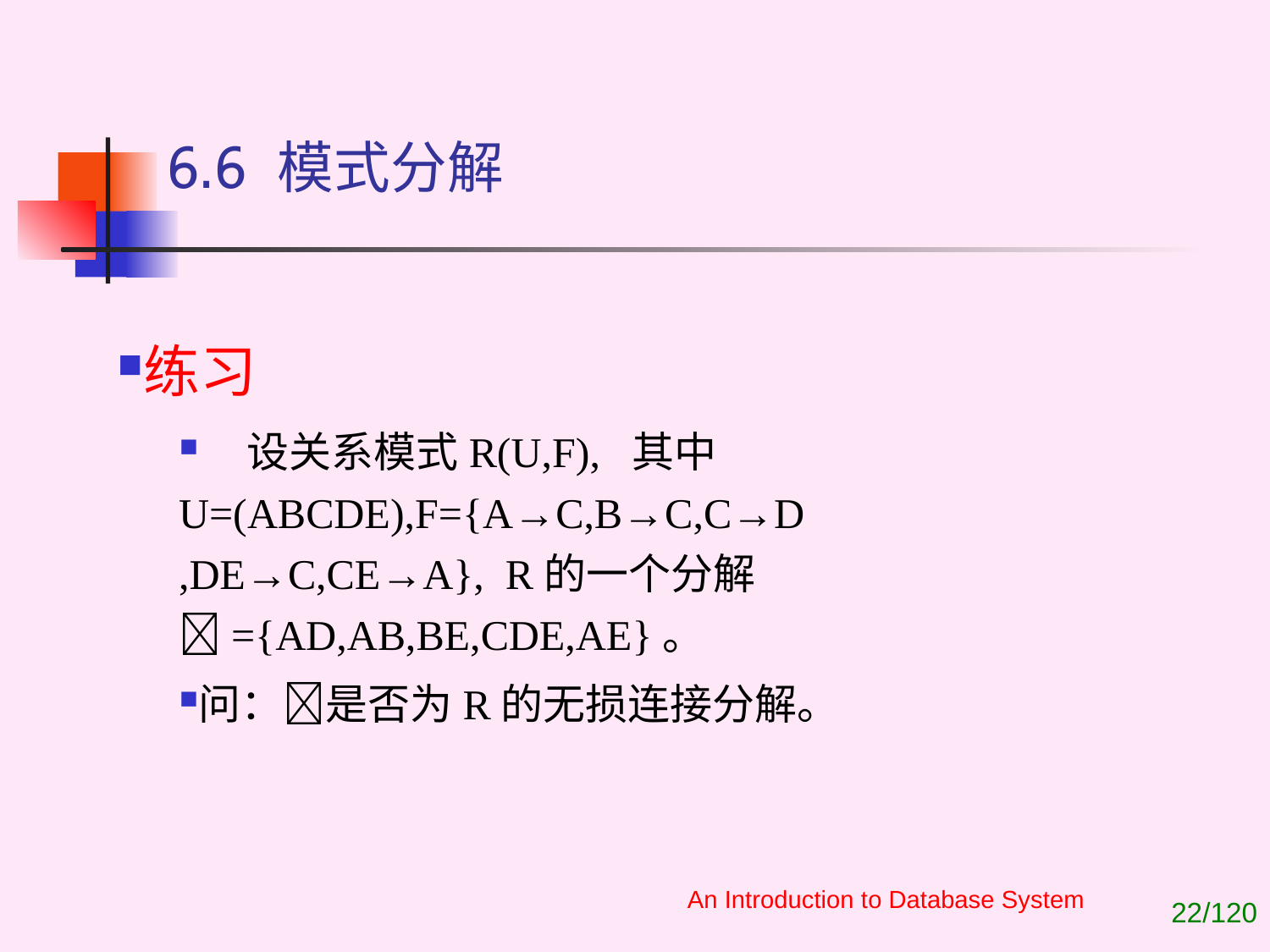

# 6.6 模式分解
练习
    设关系模式R(U,F),  其中U=(ABCDE),F={A→C,B→C,C→D
,DE→C,CE→A},  R的一个分解ρ={AD,AB,BE,CDE,AE}。
问：ρ是否为R的无损连接分解。
An Introduction to Database System
22/120